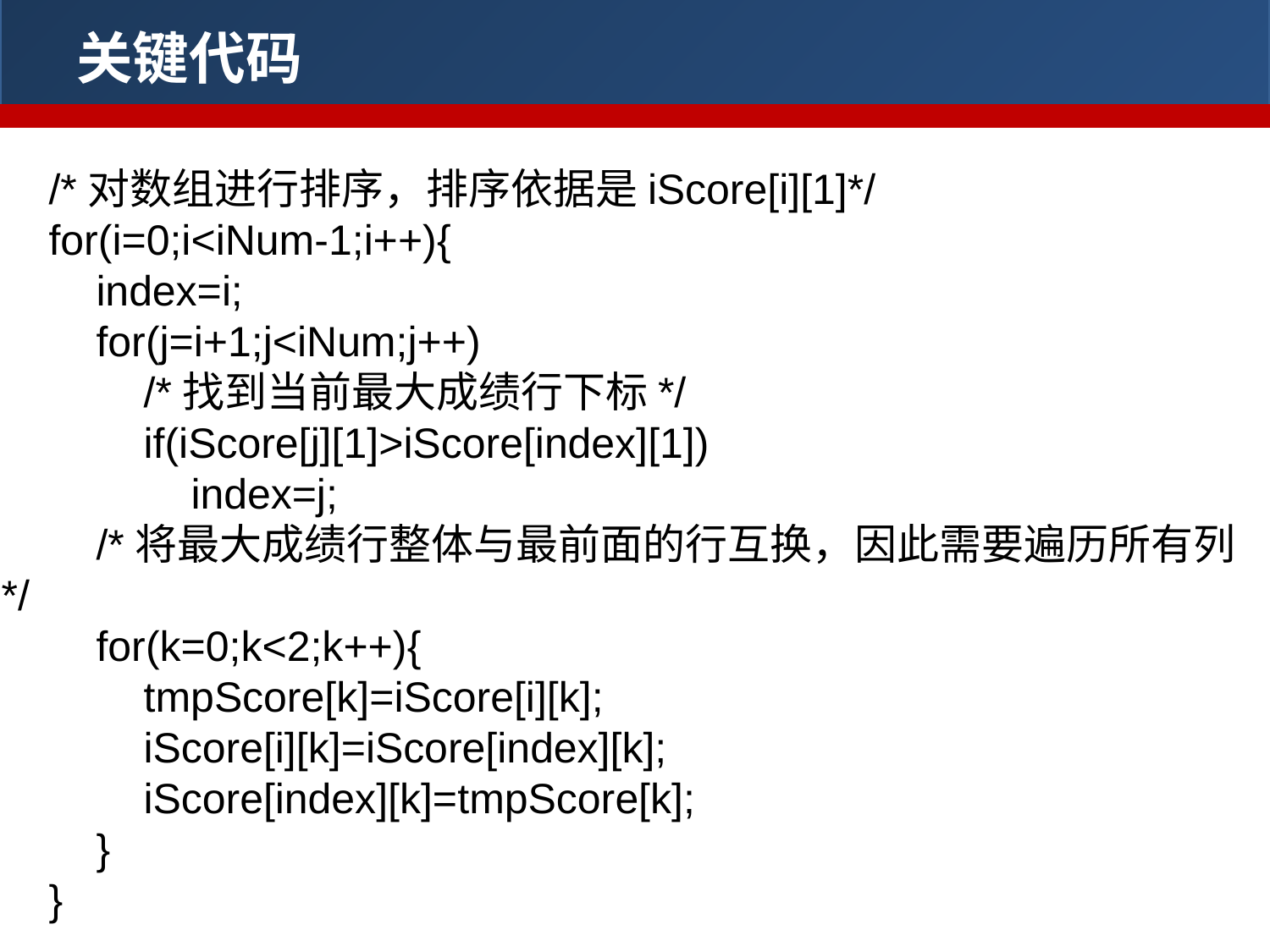

关键代码

    /*对数组进行排序，排序依据是iScore[i][1]*/
    for(i=0;i<iNum-1;i++){
        index=i;
        for(j=i+1;j<iNum;j++)
            /*找到当前最大成绩行下标*/
            if(iScore[j][1]>iScore[index][1])
                index=j;
        /*将最大成绩行整体与最前面的行互换，因此需要遍历所有列*/
        for(k=0;k<2;k++){
            tmpScore[k]=iScore[i][k];
            iScore[i][k]=iScore[index][k];
            iScore[index][k]=tmpScore[k];
        }
    }